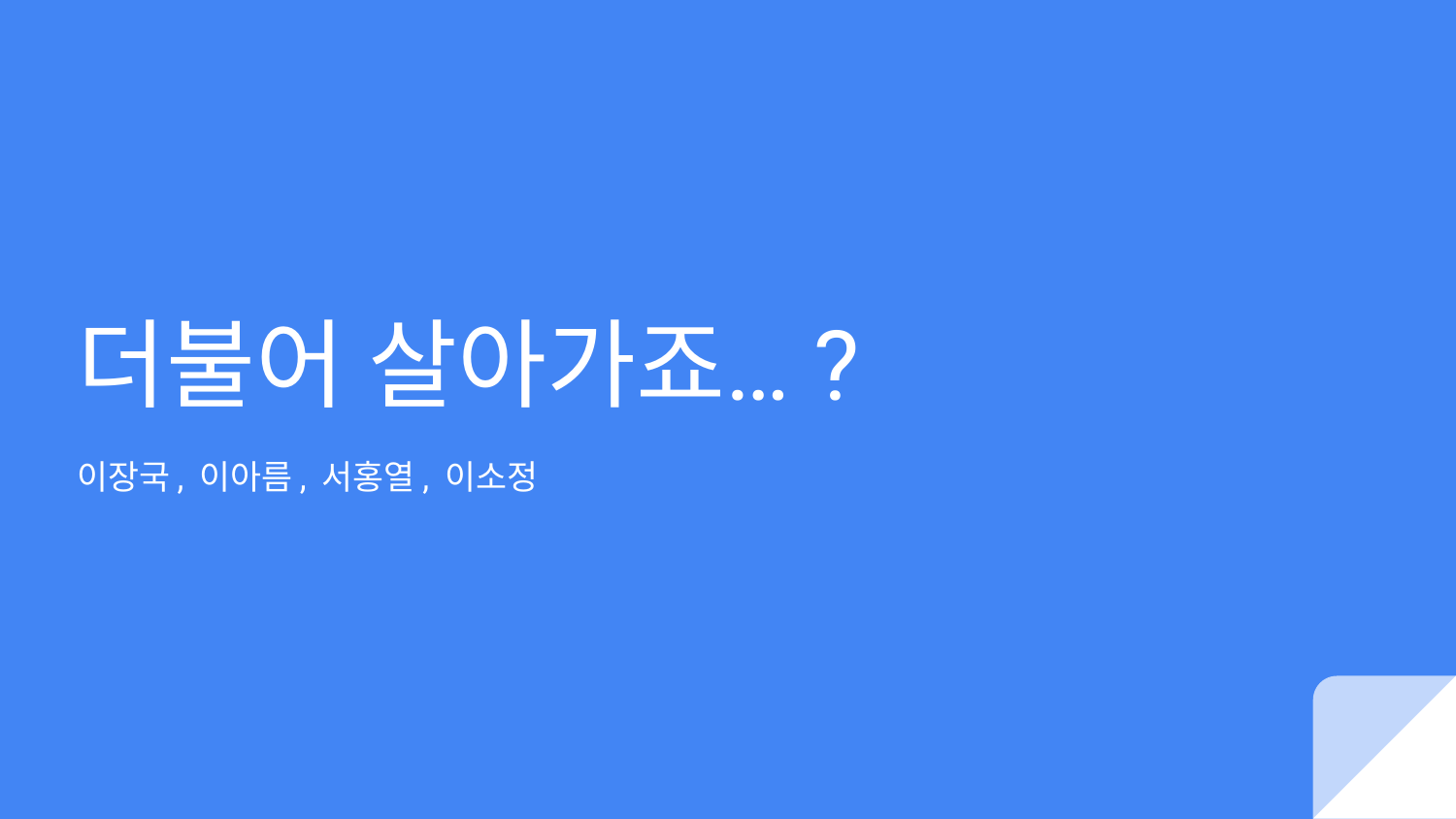

# 더불어 살아가죠…?
이장국, 이아름, 서홍열, 이소정